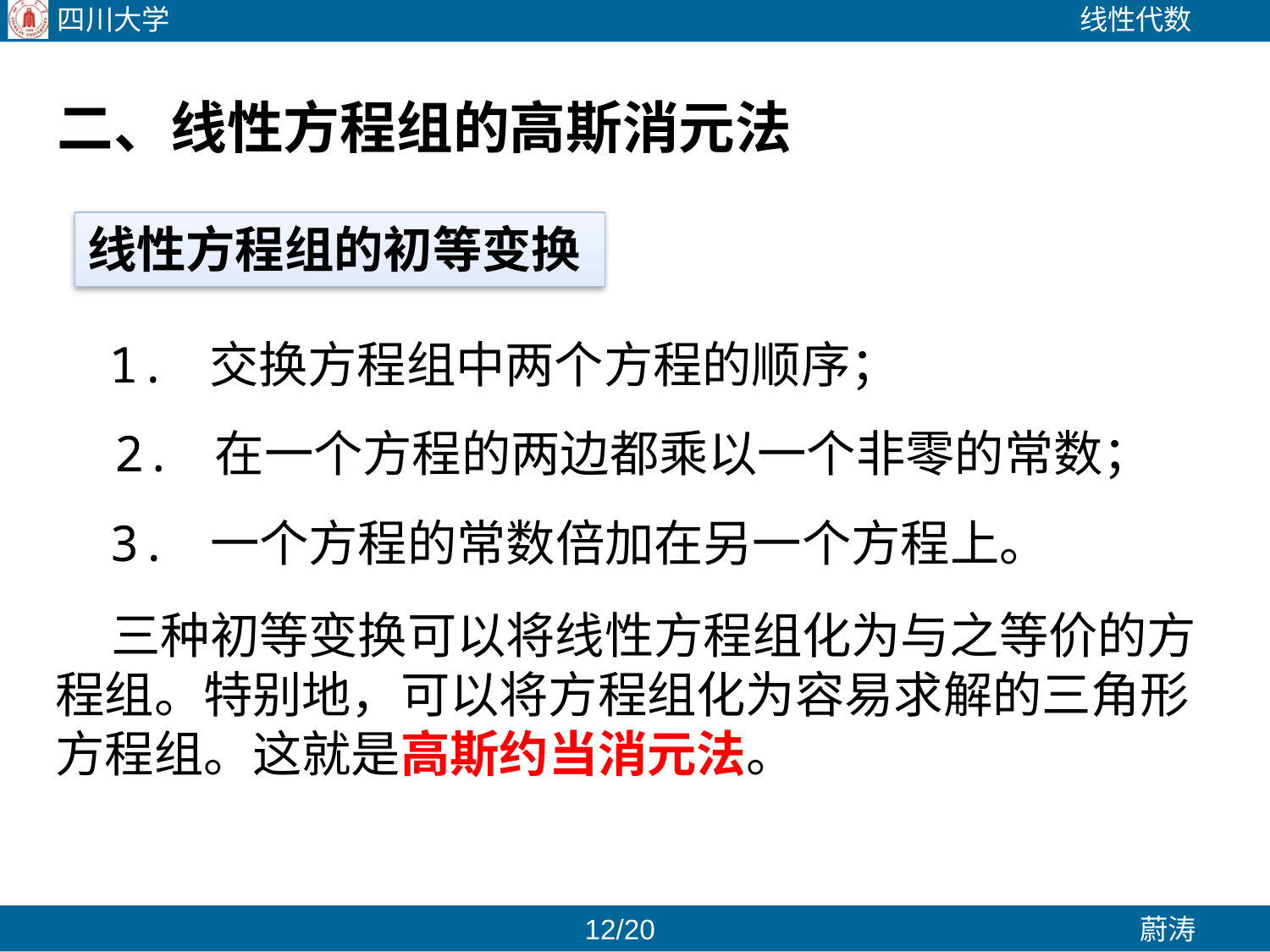

二、线性方程组的高斯消元法
# 线性方程组的初等变换
1. 交换方程组中两个方程的顺序；
2. 在一个方程的两边都乘以一个非零的常数；
3. 一个方程的常数倍加在另一个方程上。
    三种初等变换可以将线性方程组化为与之等价的方程组。特别地，可以将方程组化为容易求解的三角形方程组。这就是高斯约当消元法。
12/20